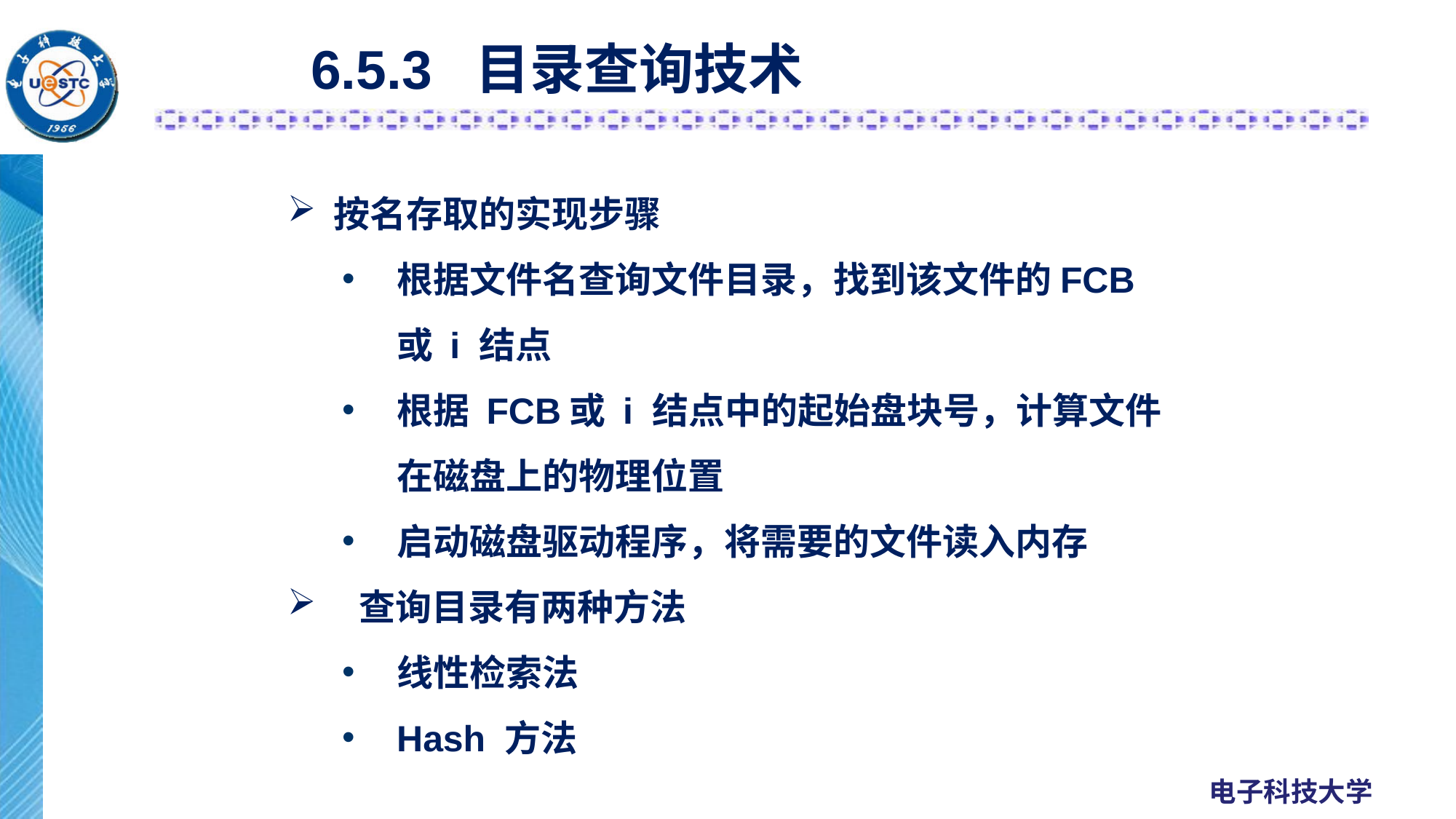

# 6.5.3  目录查询技术
 按名存取的实现步骤
根据文件名查询文件目录，找到该文件的FCB或 i 结点
根据 FCB或 i 结点中的起始盘块号，计算文件在磁盘上的物理位置
启动磁盘驱动程序，将需要的文件读入内存
 查询目录有两种方法
线性检索法
Hash 方法